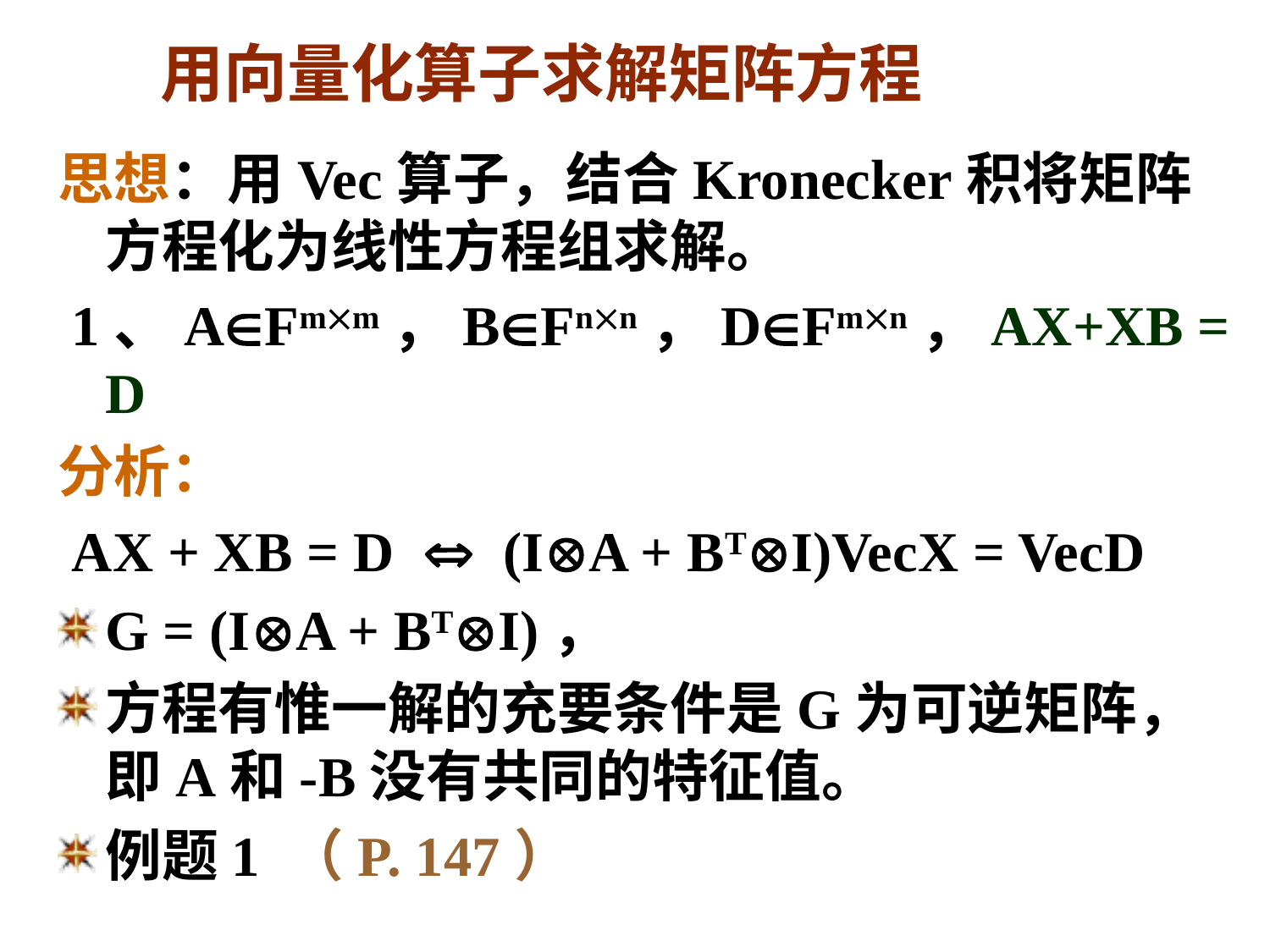

# 用向量化算子求解矩阵方程
思想：用Vec算子，结合Kronecker积将矩阵方程化为线性方程组求解。
 1、A∈Fm×m，B∈Fn×n，D∈Fm×n，AX+XB = D
分析：
 AX + XB = D  ⇔  (I⊗A + BT⊗I)VecX = VecD
G = (I⊗A + BT⊗I)，
方程有惟一解的充要条件是G为可逆矩阵，即A和-B没有共同的特征值。
例题1 （P. 147）